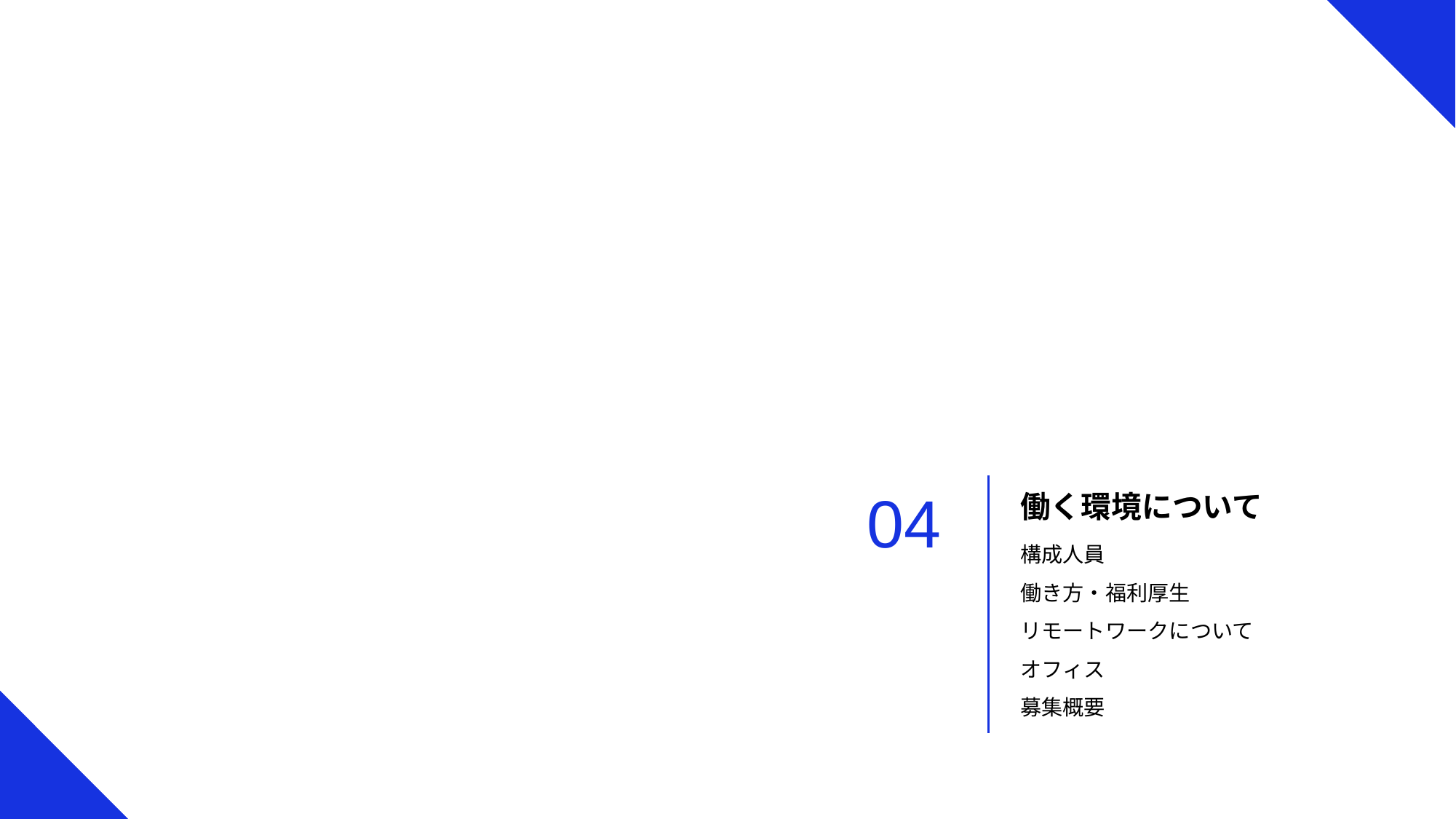

04
働く環境について
構成人員
働き方・福利厚生
リモートワークについて
オフィス
募集概要